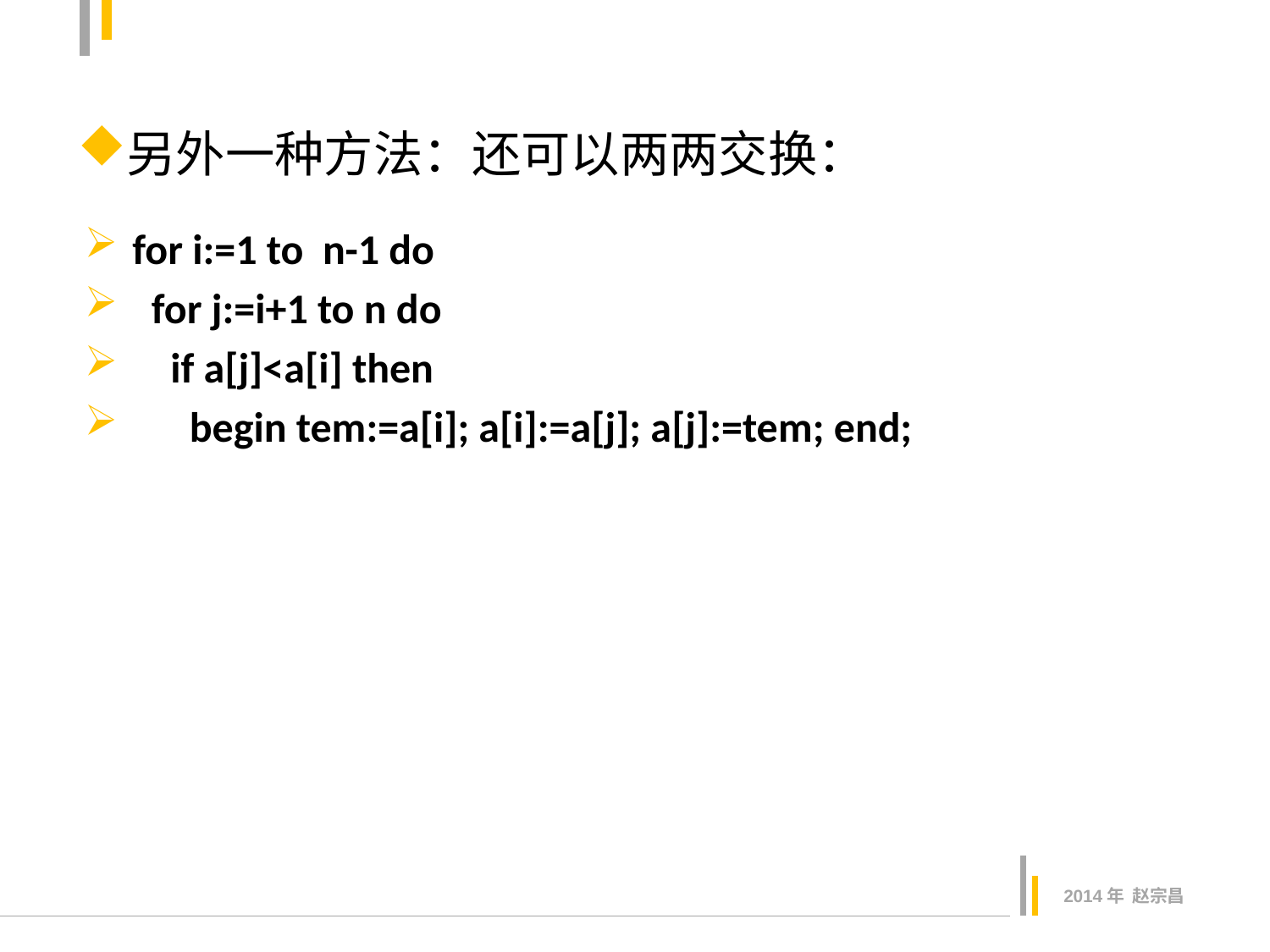

#
另外一种方法：还可以两两交换：
for i:=1 to  n-1 do
  for j:=i+1 to n do
    if a[j]<a[i] then
      begin tem:=a[i]; a[i]:=a[j]; a[j]:=tem; end;